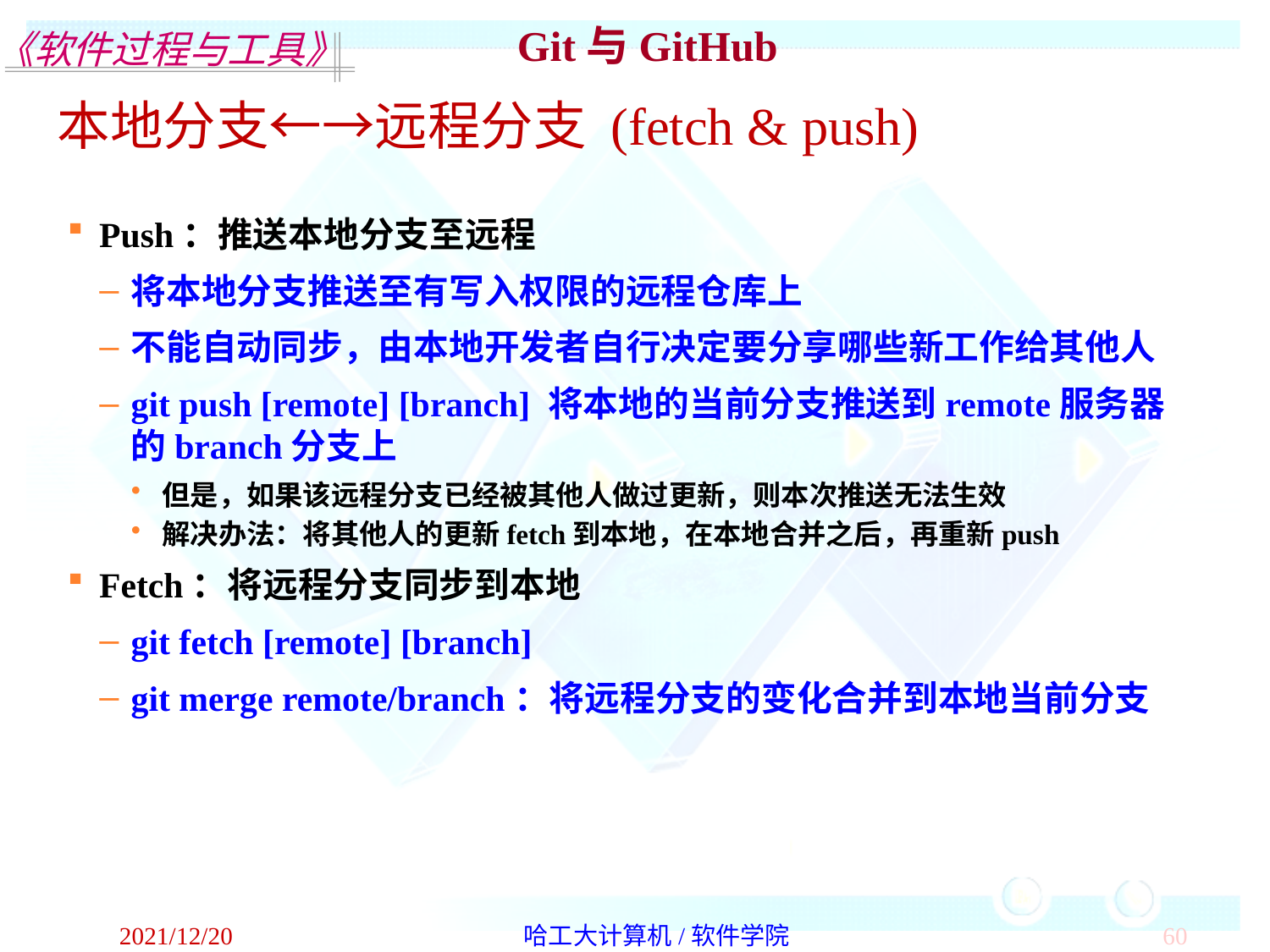

Git与GitHub
本地分支←→远程分支 (fetch & push)
Push：推送本地分支至远程
将本地分支推送至有写入权限的远程仓库上
不能自动同步，由本地开发者自行决定要分享哪些新工作给其他人
git push [remote] [branch] 将本地的当前分支推送到remote服务器的branch分支上
但是，如果该远程分支已经被其他人做过更新，则本次推送无法生效
解决办法：将其他人的更新fetch到本地，在本地合并之后，再重新push
Fetch：将远程分支同步到本地
git fetch [remote] [branch]
git merge remote/branch：将远程分支的变化合并到本地当前分支